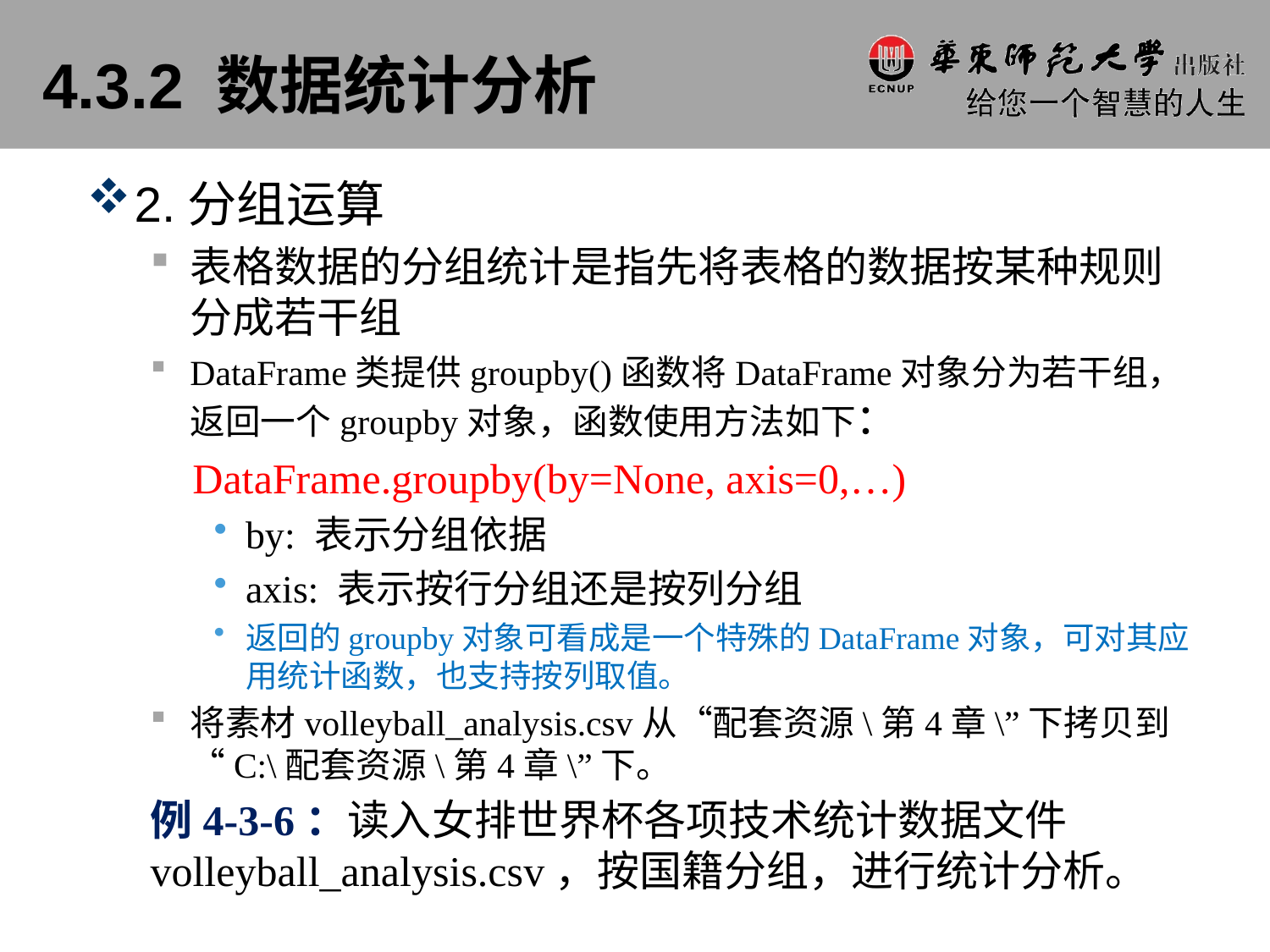

# 4.3.2 数据统计分析
2.分组运算
表格数据的分组统计是指先将表格的数据按某种规则分成若干组
DataFrame类提供groupby()函数将DataFrame对象分为若干组，返回一个groupby对象，函数使用方法如下：
    DataFrame.groupby(by=None, axis=0,…)
by: 表示分组依据
axis: 表示按行分组还是按列分组
返回的groupby对象可看成是一个特殊的DataFrame对象，可对其应用统计函数，也支持按列取值。
将素材volleyball_analysis.csv从“配套资源\第4章\”下拷贝到“C:\配套资源\第4章\”下。
例4-3-6：读入女排世界杯各项技术统计数据文件volleyball_analysis.csv，按国籍分组，进行统计分析。